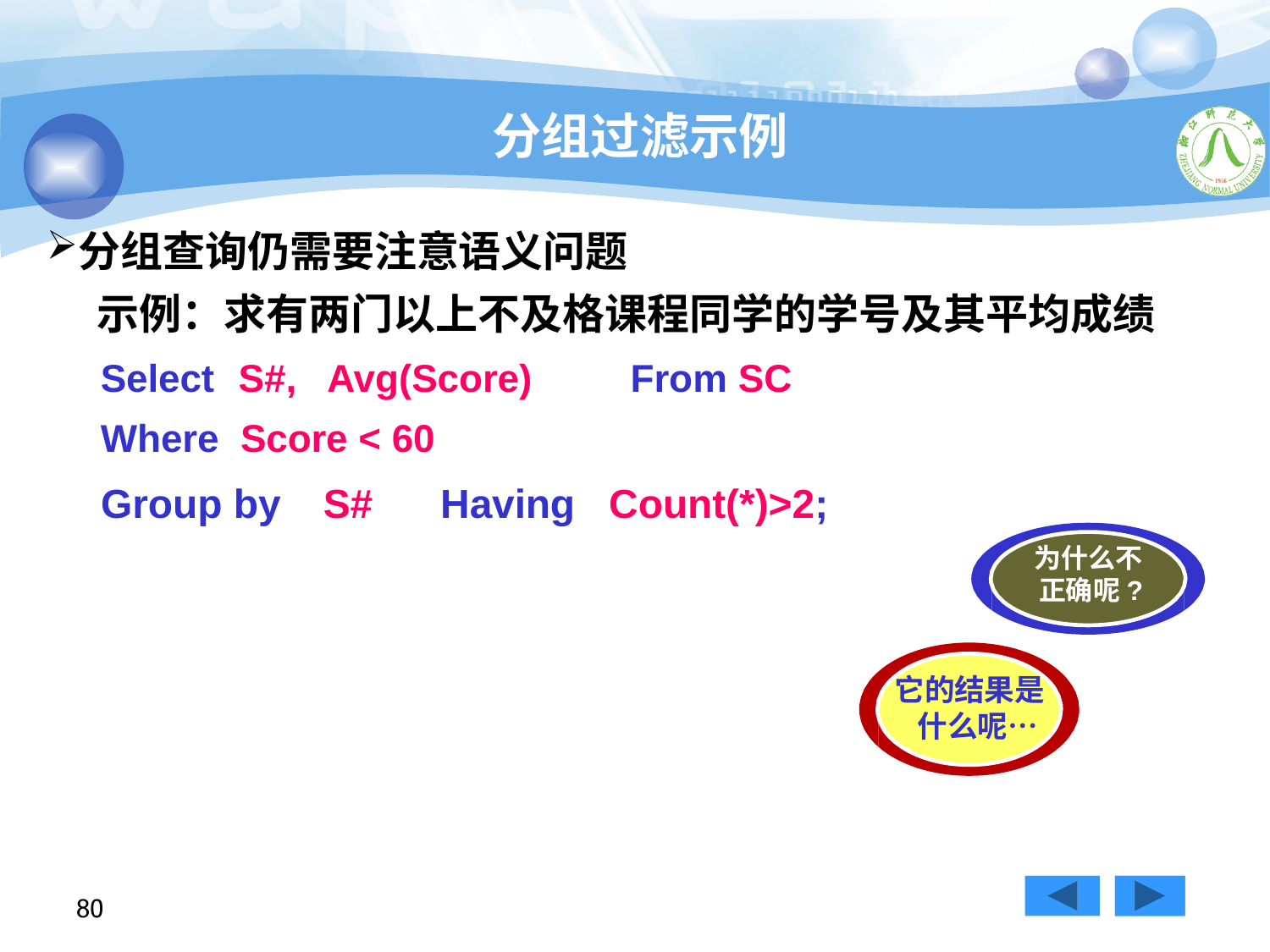

# 分组过滤示例
分组查询仍需要注意语义问题
示例：求有两门以上不及格课程同学的学号及其平均成绩
Select	 S#,   Avg(Score)	  From SC  Where  Score < 60
Group by	S#	Having	Count(*)>2;

为什么不 正确呢?

它的结果是 什么呢…
80